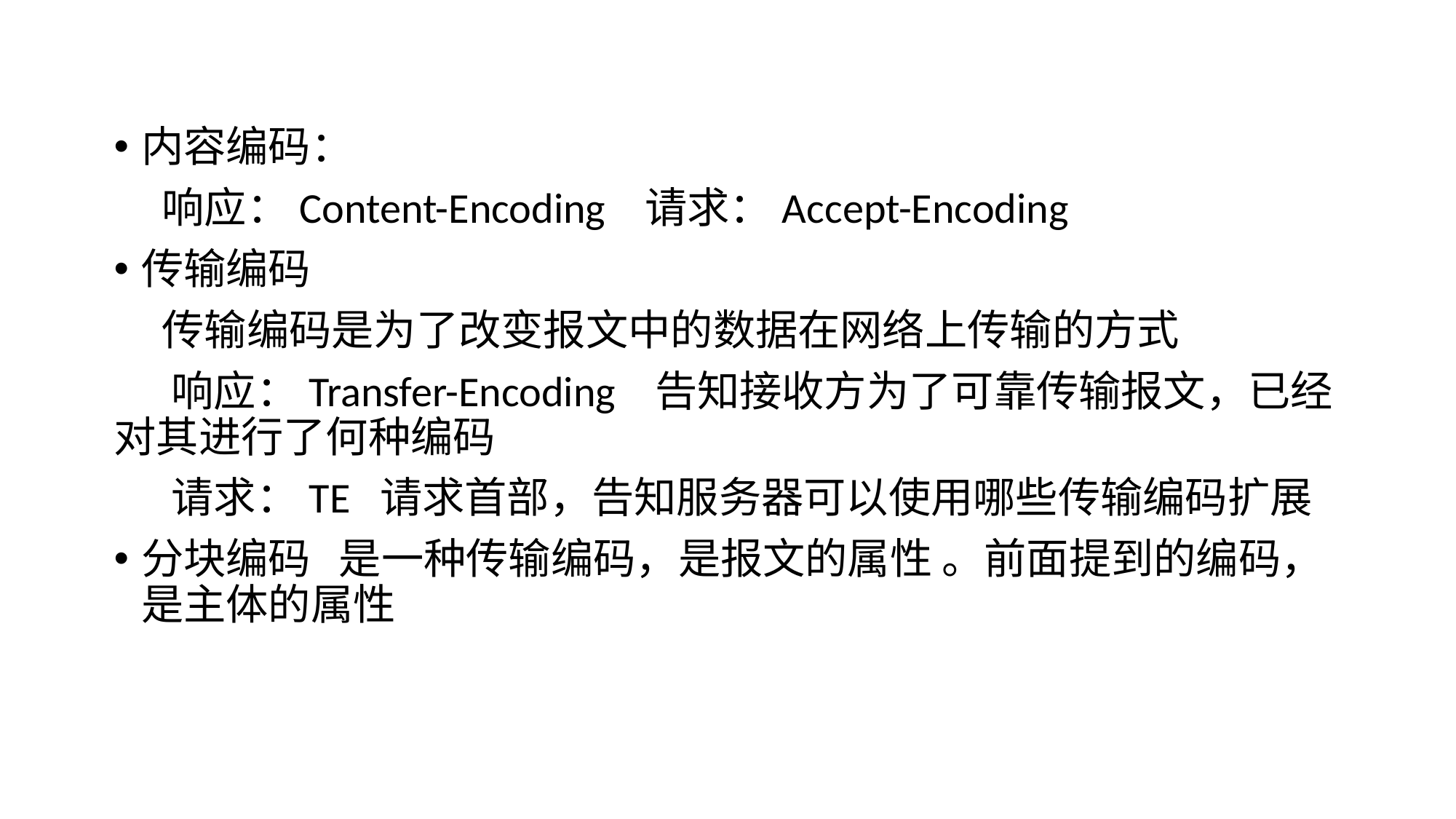

内容编码：
    响应：Content-Encoding   请求：Accept-Encoding
传输编码
    传输编码是为了改变报文中的数据在网络上传输的方式
     响应：Transfer-Encoding   告知接收方为了可靠传输报文，已经对其进行了何种编码
     请求：TE  请求首部，告知服务器可以使用哪些传输编码扩展
分块编码   是一种传输编码，是报文的属性 。前面提到的编码，是主体的属性